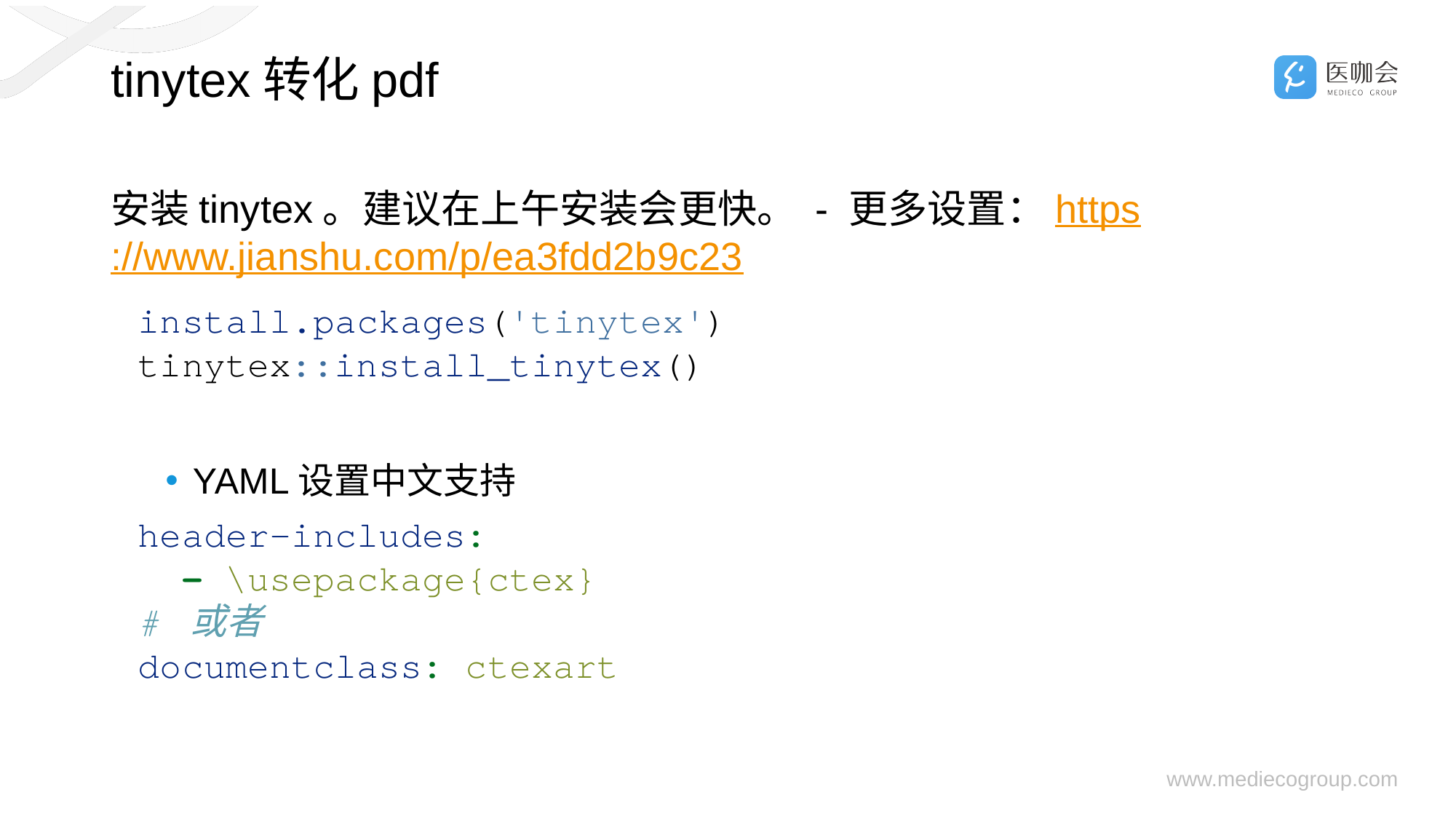

# tinytex转化pdf
安装tinytex。建议在上午安装会更快。 - 更多设置：https://www.jianshu.com/p/ea3fdd2b9c23
install.packages('tinytex')
tinytex::install_tinytex()

YAML设置中文支持
header-includes:
  - \usepackage{ctex}
# 或者
documentclass: ctexart